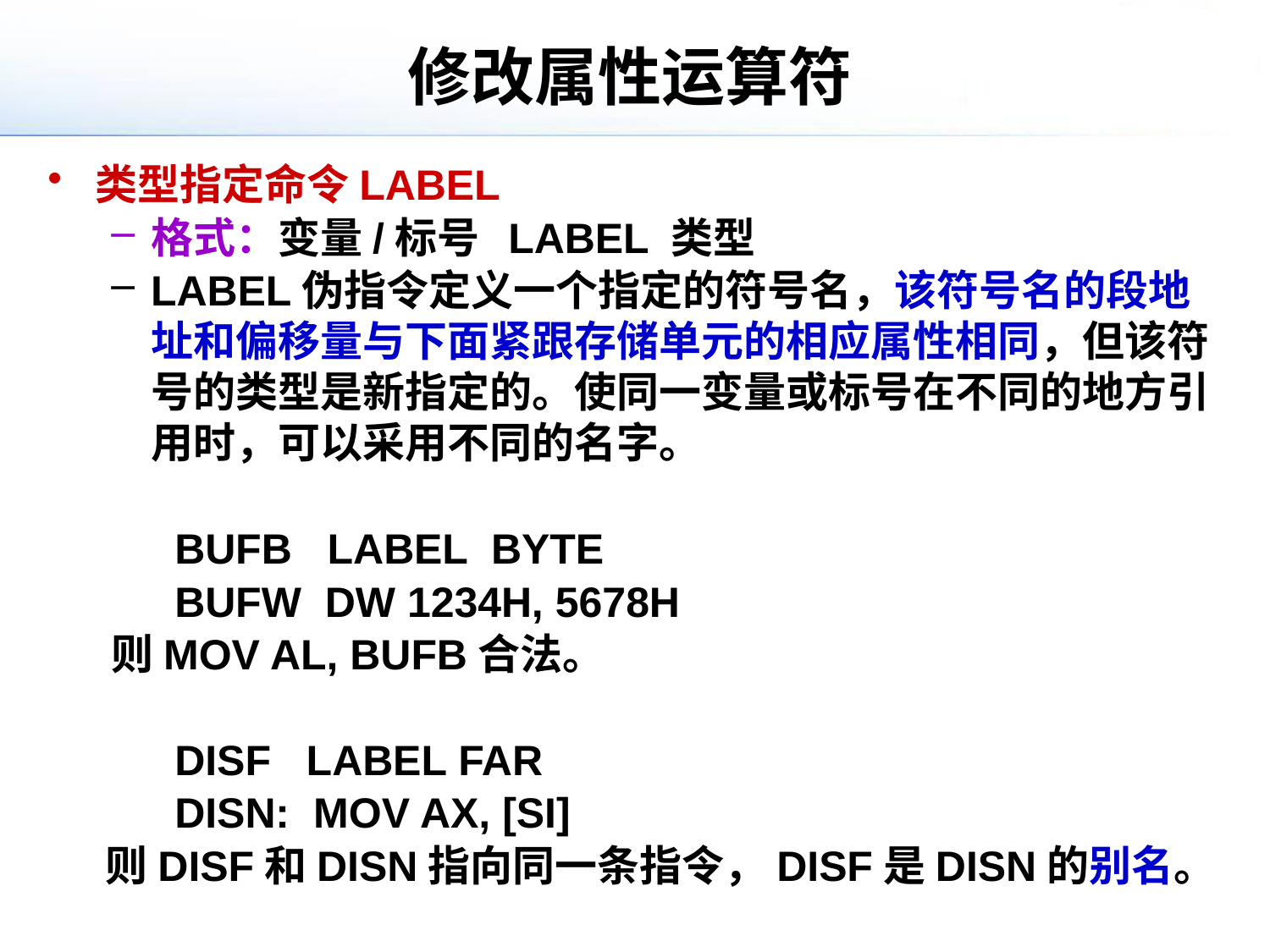

# 修改属性运算符
类型指定命令LABEL
格式：变量/标号  LABEL 类型
LABEL伪指令定义一个指定的符号名，该符号名的段地址和偏移量与下面紧跟存储单元的相应属性相同，但该符号的类型是新指定的。使同一变量或标号在不同的地方引用时，可以采用不同的名字。

BUFB   LABEL  BYTE
BUFW  DW 1234H, 5678H
则MOV AL, BUFB合法。

DISF   LABEL FAR
DISN:  MOV AX, [SI]
     则DISF和DISN指向同一条指令，DISF是DISN的别名。